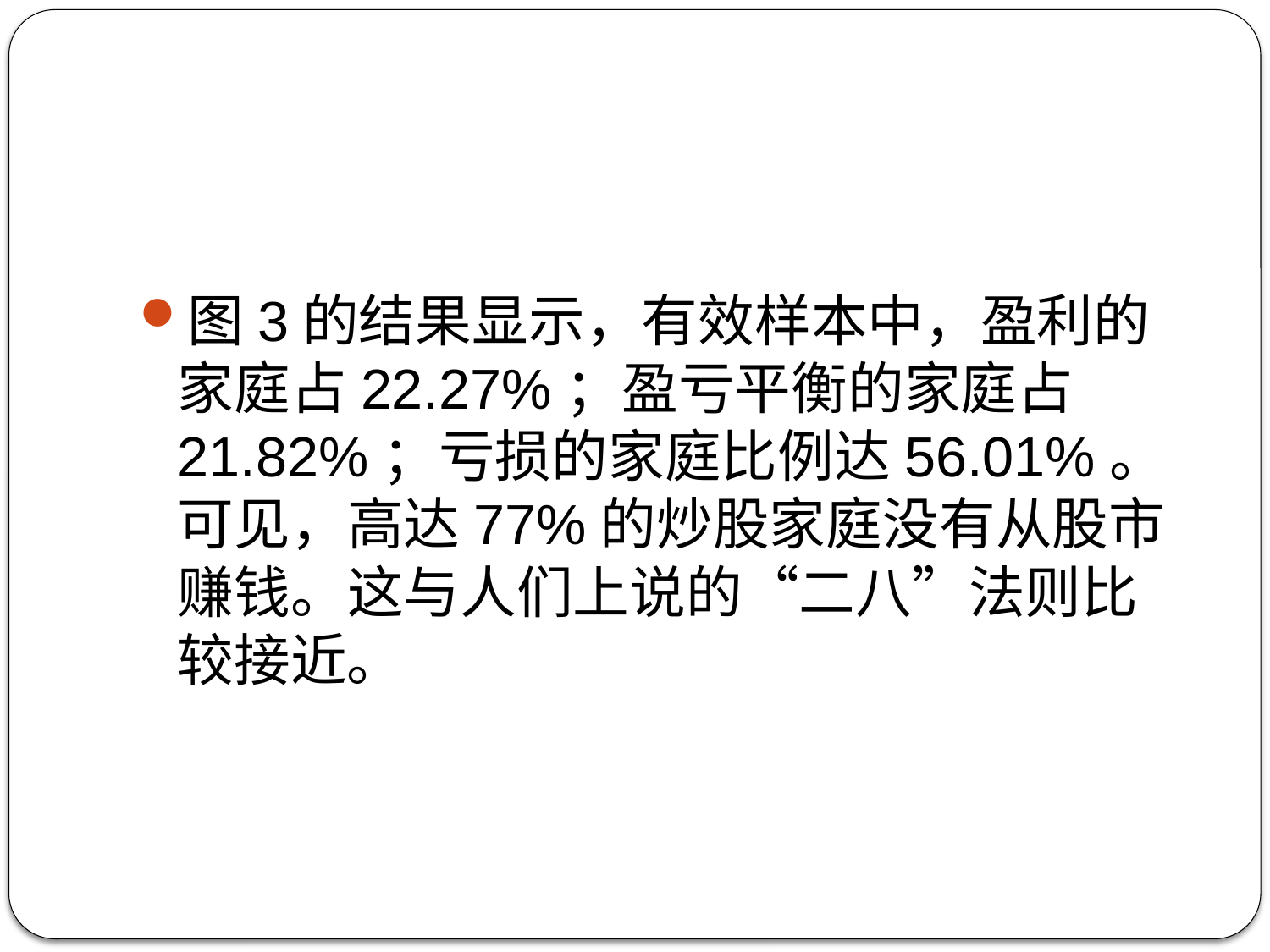

图3的结果显示，有效样本中，盈利的家庭占22.27%；盈亏平衡的家庭占21.82%；亏损的家庭比例达56.01%。可见，高达77%的炒股家庭没有从股市赚钱。这与人们上说的“二八”法则比较接近。
26